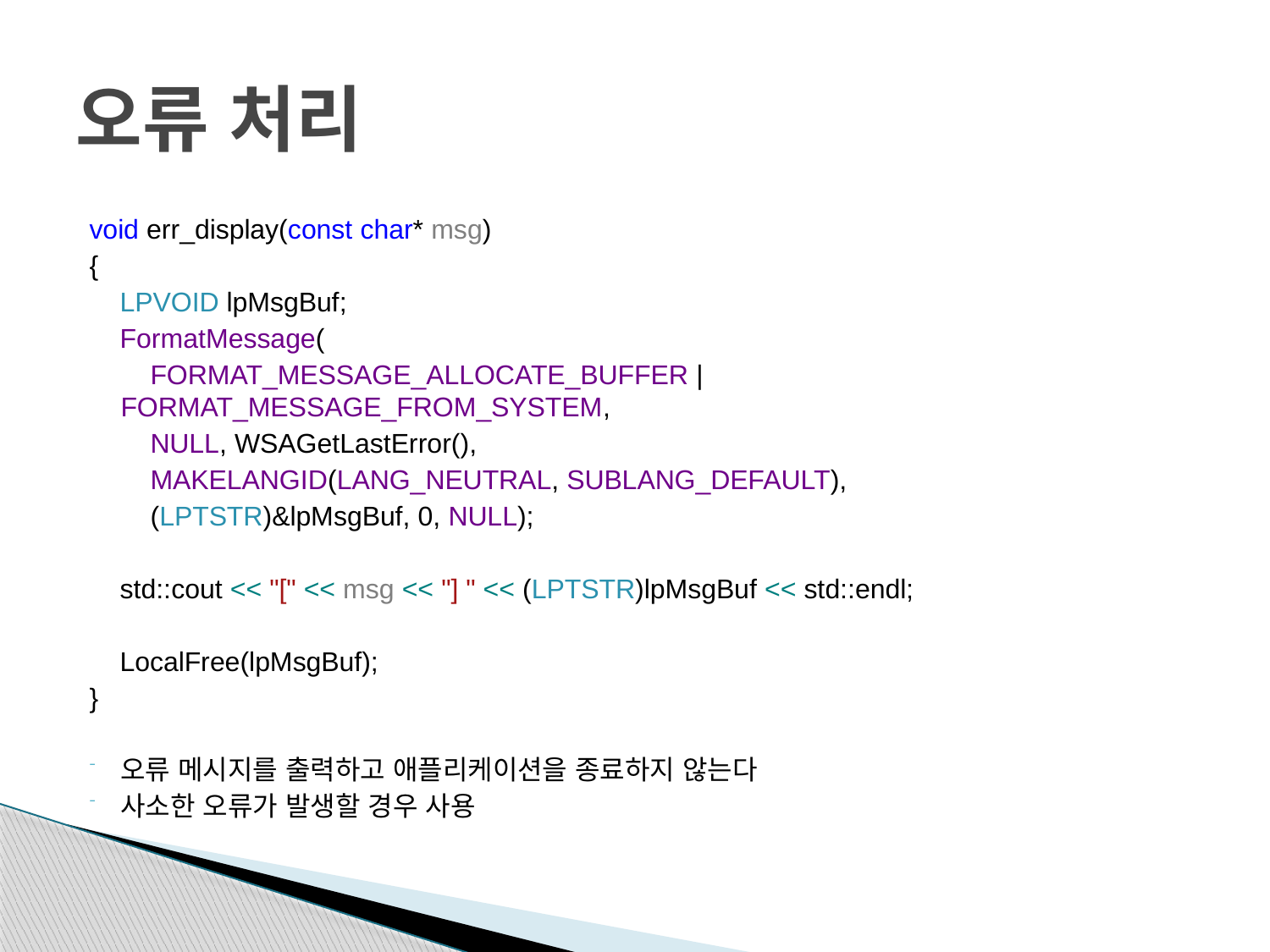

# 오류 처리
void err_display(const char* msg)
{
    LPVOID lpMsgBuf;
    FormatMessage(
        FORMAT_MESSAGE_ALLOCATE_BUFFER | FORMAT_MESSAGE_FROM_SYSTEM,
        NULL, WSAGetLastError(),
        MAKELANGID(LANG_NEUTRAL, SUBLANG_DEFAULT),
        (LPTSTR)&lpMsgBuf, 0, NULL);

    std::cout << "[" << msg << "] " << (LPTSTR)lpMsgBuf << std::endl;

    LocalFree(lpMsgBuf);
}

오류 메시지를 출력하고 애플리케이션을 종료하지 않는다
사소한 오류가 발생할 경우 사용